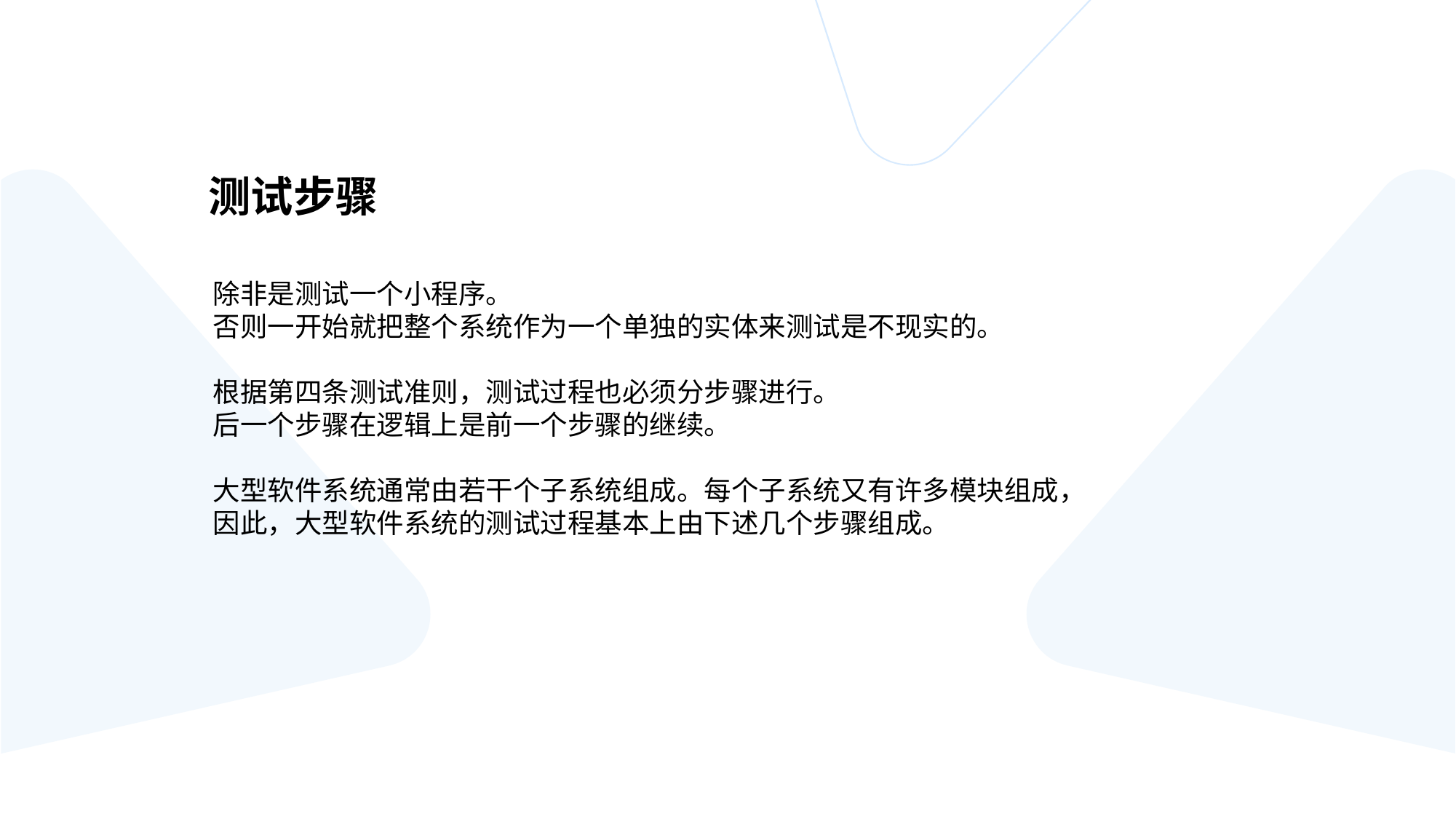

测试步骤
除非是测试一个小程序。
否则一开始就把整个系统作为一个单独的实体来测试是不现实的。

根据第四条测试准则，测试过程也必须分步骤进行。
后一个步骤在逻辑上是前一个步骤的继续。

大型软件系统通常由若干个子系统组成。每个子系统又有许多模块组成，
因此，大型软件系统的测试过程基本上由下述几个步骤组成。